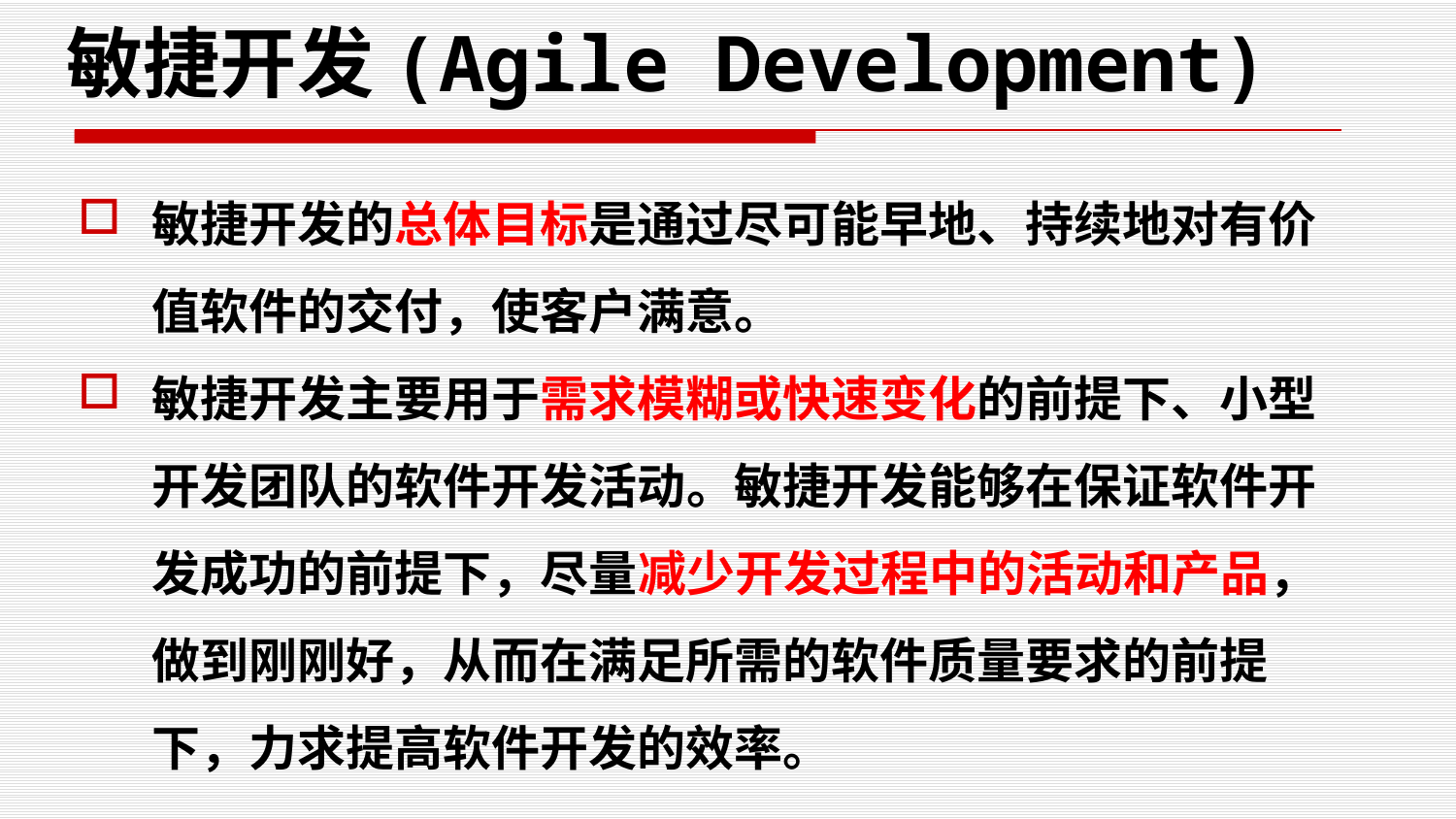

# 敏捷开发(Agile Development)
敏捷开发的总体目标是通过尽可能早地、持续地对有价值软件的交付，使客户满意。
敏捷开发主要用于需求模糊或快速变化的前提下、小型开发团队的软件开发活动。敏捷开发能够在保证软件开发成功的前提下，尽量减少开发过程中的活动和产品，做到刚刚好，从而在满足所需的软件质量要求的前提下，力求提高软件开发的效率。